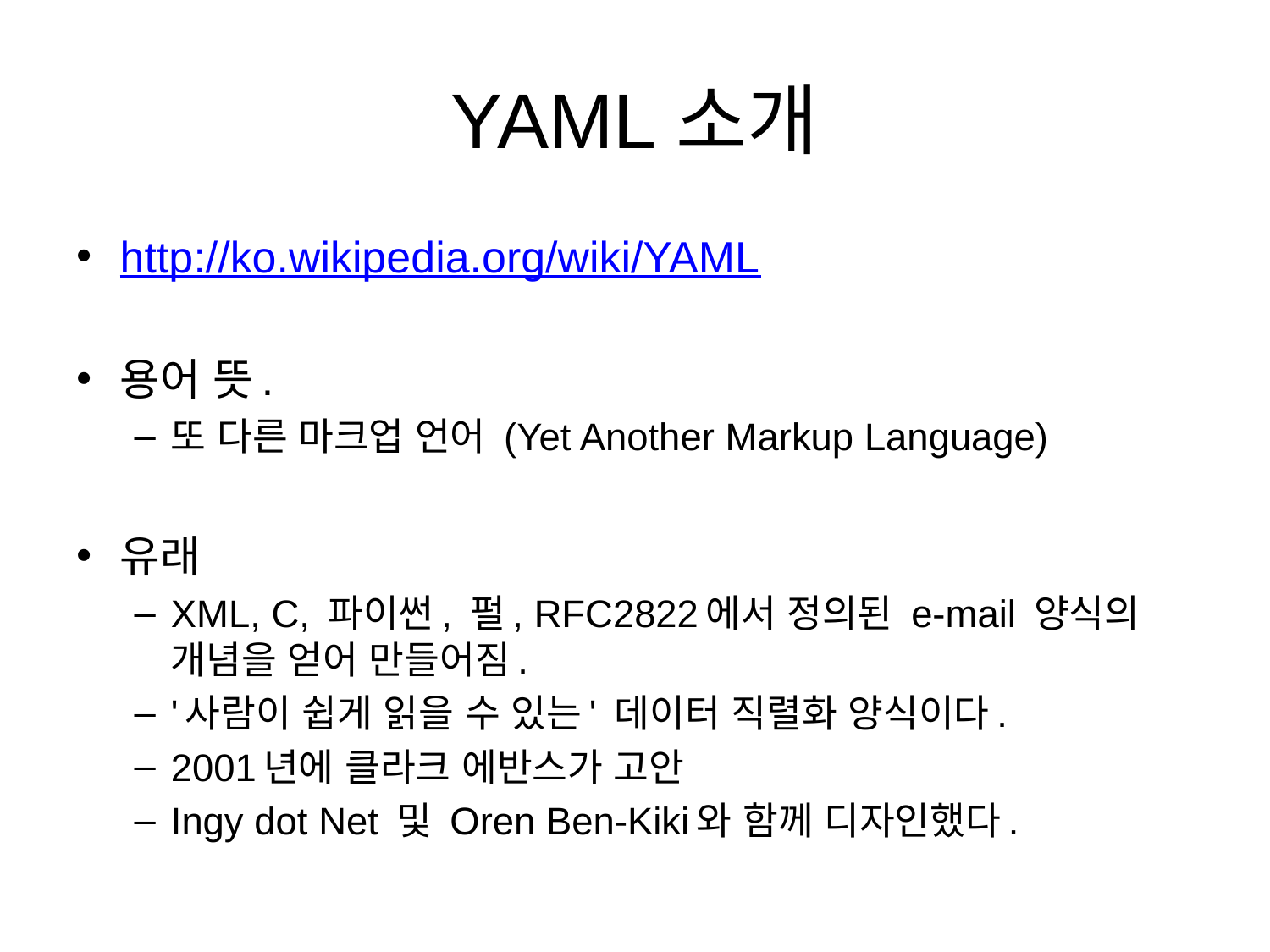

# YAML소개
http://ko.wikipedia.org/wiki/YAML

용어 뜻.
또 다른 마크업 언어 (Yet Another Markup Language)

유래
XML, C, 파이썬, 펄, RFC2822에서 정의된 e-mail 양식의 개념을 얻어 만들어짐.
'사람이 쉽게 읽을 수 있는' 데이터 직렬화 양식이다.
2001년에 클라크 에반스가 고안
Ingy dot Net 및 Oren Ben-Kiki와 함께 디자인했다.